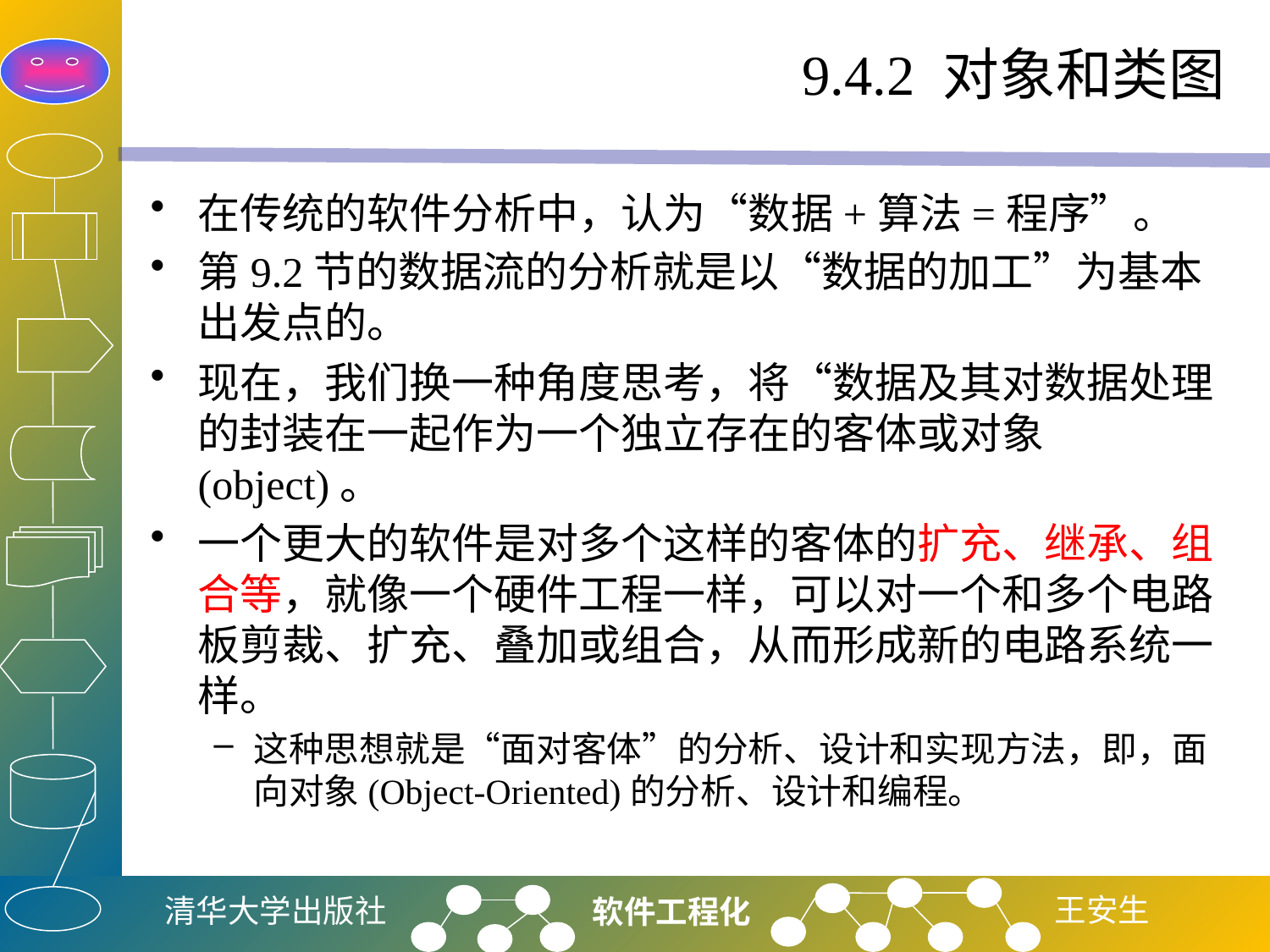

# 9.4.2 对象和类图
在传统的软件分析中，认为“数据+算法=程序”。
第9.2节的数据流的分析就是以“数据的加工”为基本出发点的。
现在，我们换一种角度思考，将“数据及其对数据处理的封装在一起作为一个独立存在的客体或对象(object)。
一个更大的软件是对多个这样的客体的扩充、继承、组合等，就像一个硬件工程一样，可以对一个和多个电路板剪裁、扩充、叠加或组合，从而形成新的电路系统一样。
这种思想就是“面对客体”的分析、设计和实现方法，即，面向对象(Object-Oriented)的分析、设计和编程。